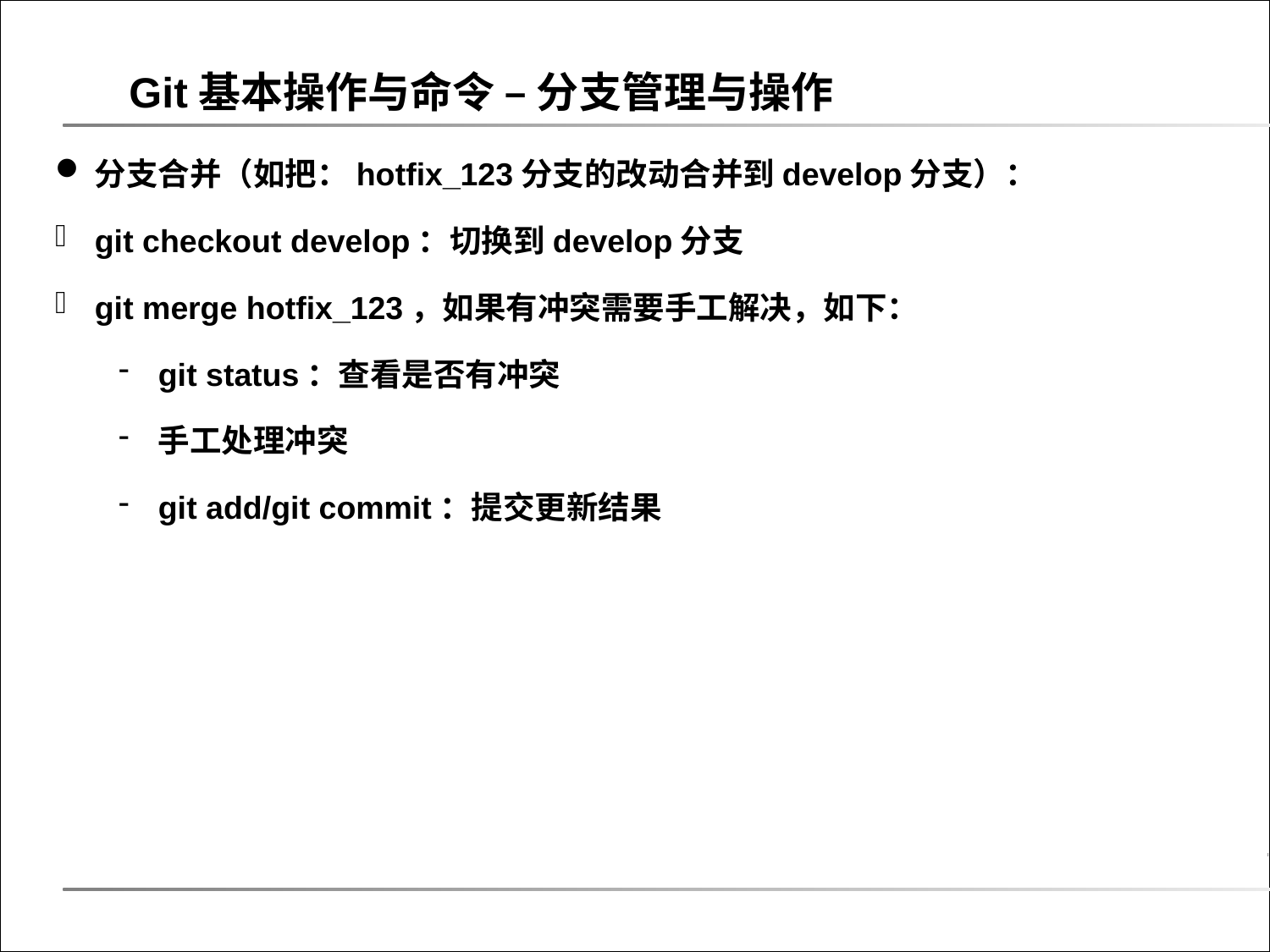

Git基本操作与命令 – 分支管理与操作
分支合并（如把：hotfix_123分支的改动合并到develop分支）：
git checkout develop：切换到develop分支
git merge hotfix_123，如果有冲突需要手工解决，如下：
git status：查看是否有冲突
手工处理冲突
git add/git commit：提交更新结果